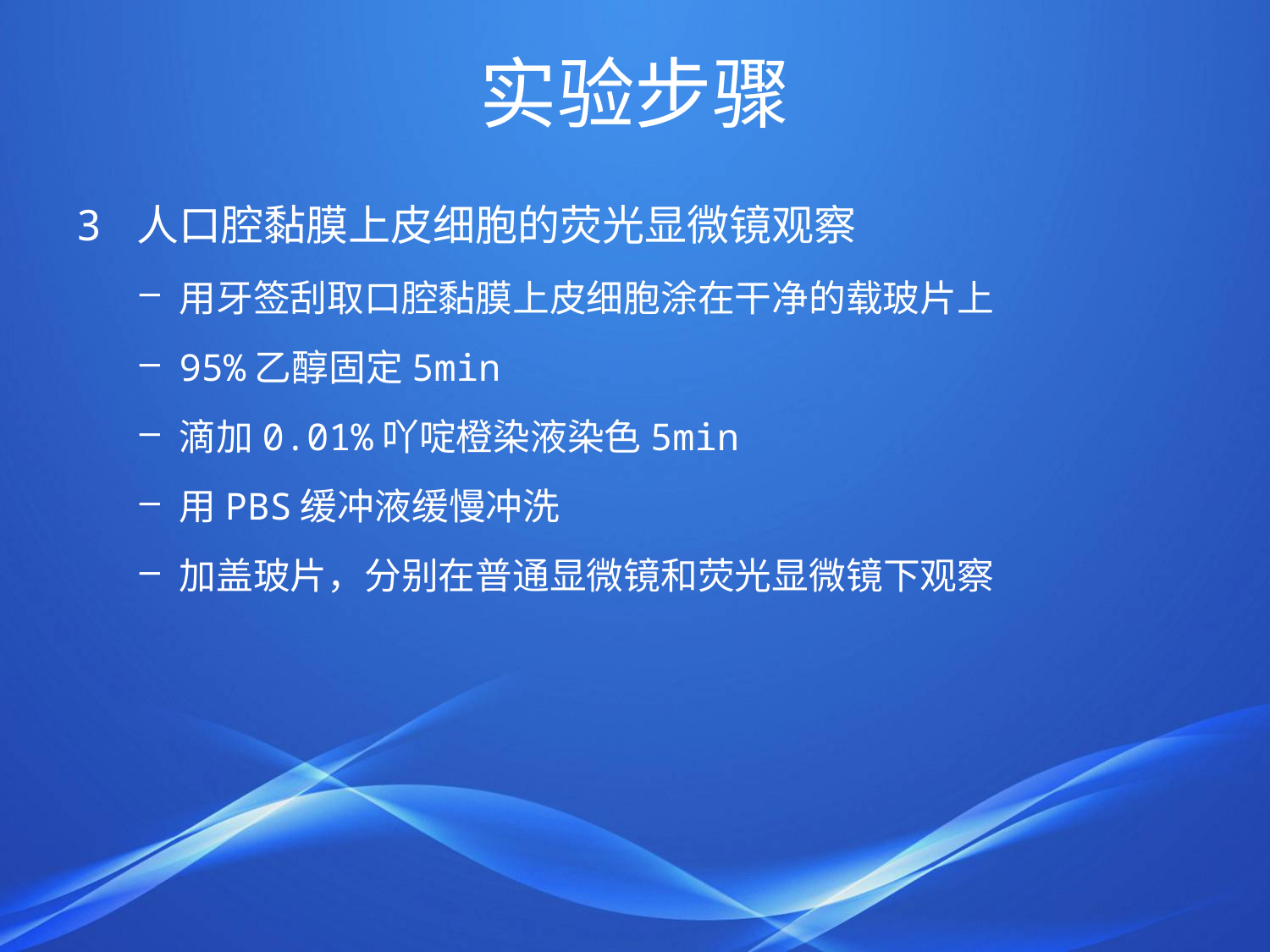

# 实验步骤
3 人口腔黏膜上皮细胞的荧光显微镜观察
用牙签刮取口腔黏膜上皮细胞涂在干净的载玻片上
95%乙醇固定5min
滴加0.01%吖啶橙染液染色5min
用PBS缓冲液缓慢冲洗
加盖玻片，分别在普通显微镜和荧光显微镜下观察